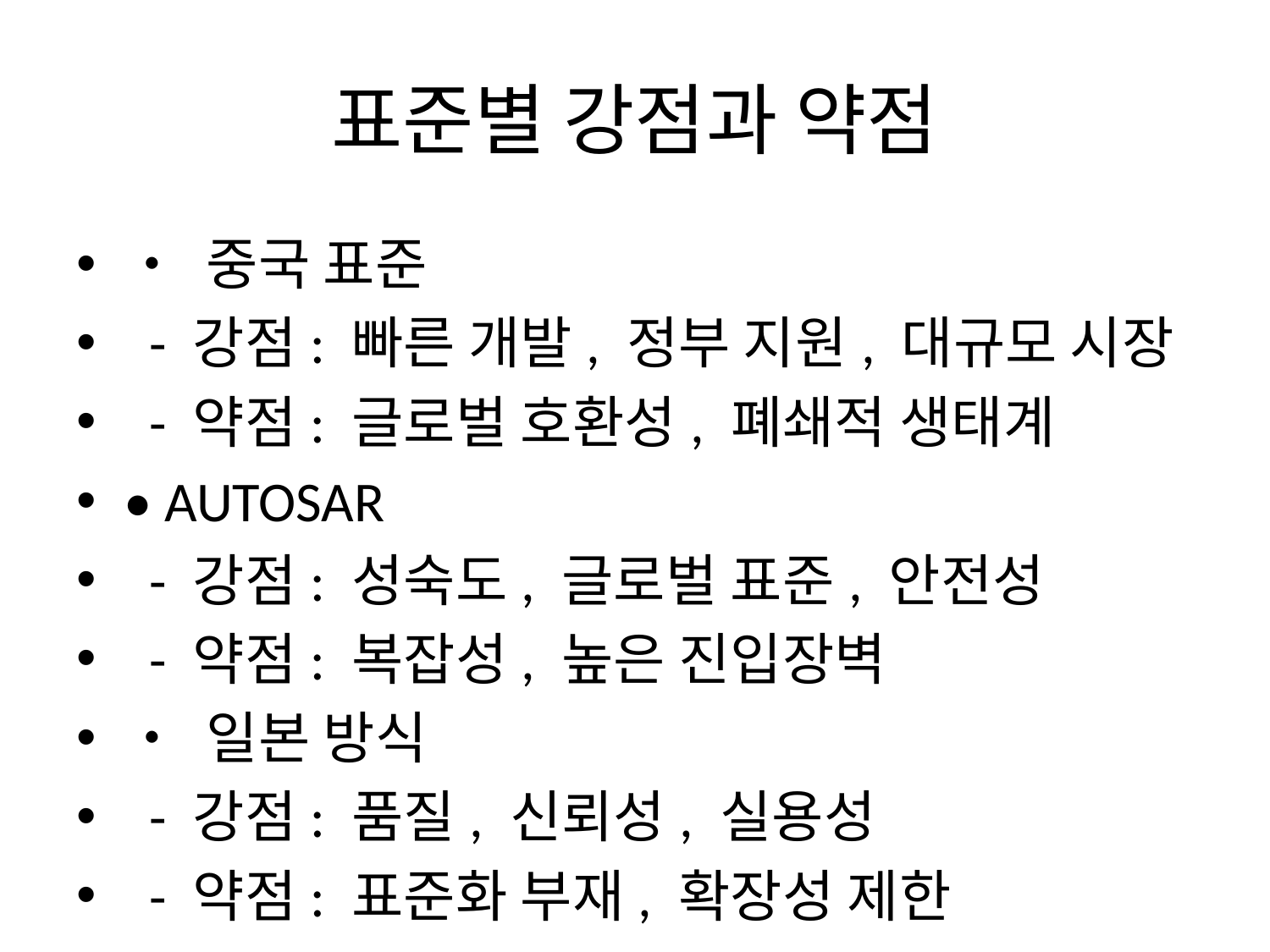

# 표준별 강점과 약점
• 중국 표준
  - 강점: 빠른 개발, 정부 지원, 대규모 시장
  - 약점: 글로벌 호환성, 폐쇄적 생태계
• AUTOSAR
  - 강점: 성숙도, 글로벌 표준, 안전성
  - 약점: 복잡성, 높은 진입장벽
• 일본 방식
  - 강점: 품질, 신뢰성, 실용성
  - 약점: 표준화 부재, 확장성 제한